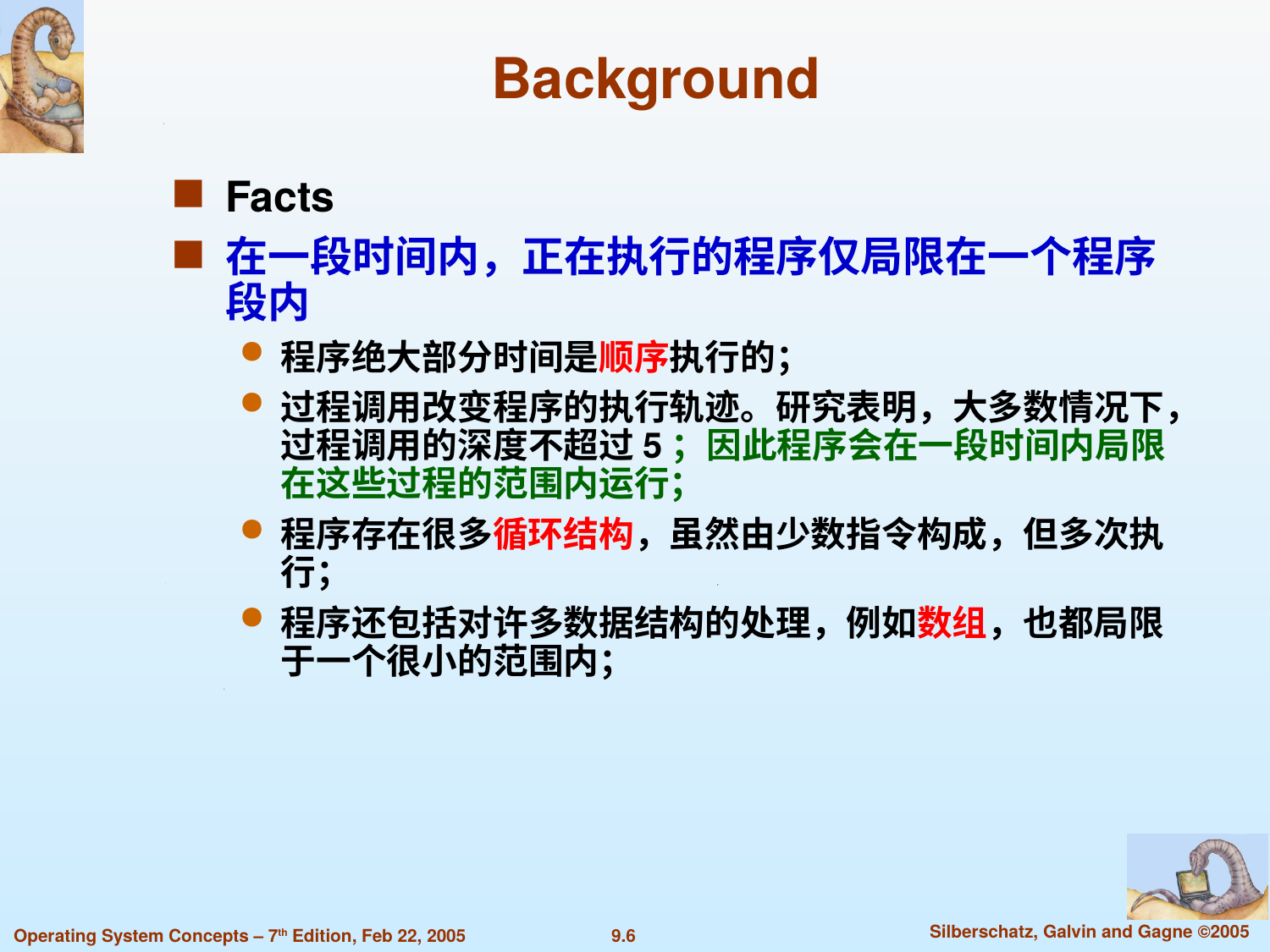

Background
Facts
在一段时间内，正在执行的程序仅局限在一个程序段内
程序绝大部分时间是顺序执行的；
过程调用改变程序的执行轨迹。研究表明，大多数情况下，过程调用的深度不超过5；因此程序会在一段时间内局限在这些过程的范围内运行；
程序存在很多循环结构，虽然由少数指令构成，但多次执行；
程序还包括对许多数据结构的处理，例如数组，也都局限于一个很小的范围内；